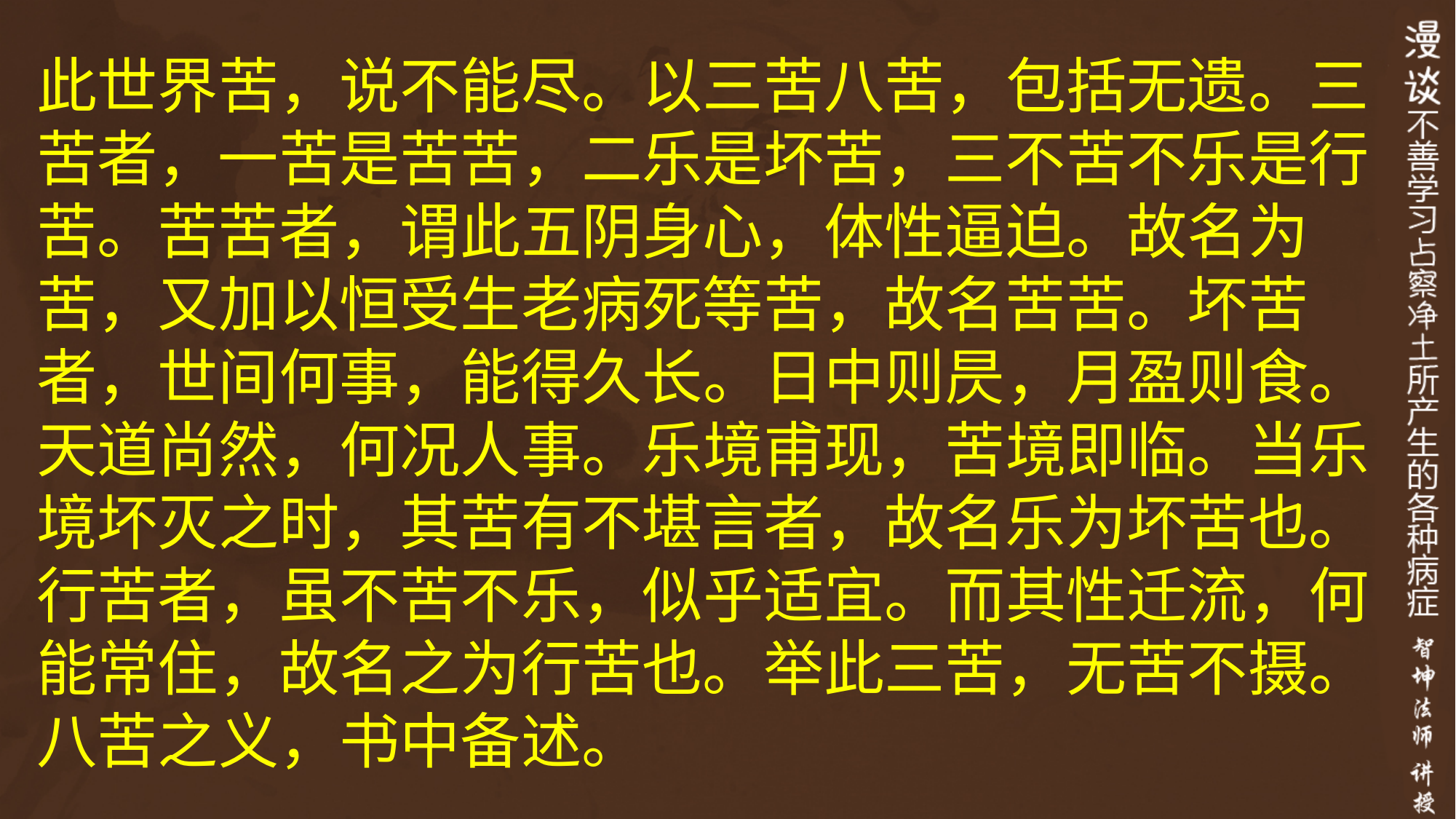

此世界苦，说不能尽。以三苦八苦，包括无遗。三苦者，一苦是苦苦，二乐是坏苦，三不苦不乐是行苦。苦苦者，谓此五阴身心，体性逼迫。故名为苦，又加以恒受生老病死等苦，故名苦苦。坏苦者，世间何事，能得久长。日中则昃，月盈则食。天道尚然，何况人事。乐境甫现，苦境即临。当乐境坏灭之时，其苦有不堪言者，故名乐为坏苦也。行苦者，虽不苦不乐，似乎适宜。而其性迁流，何能常住，故名之为行苦也。举此三苦，无苦不摄。八苦之义，书中备述。